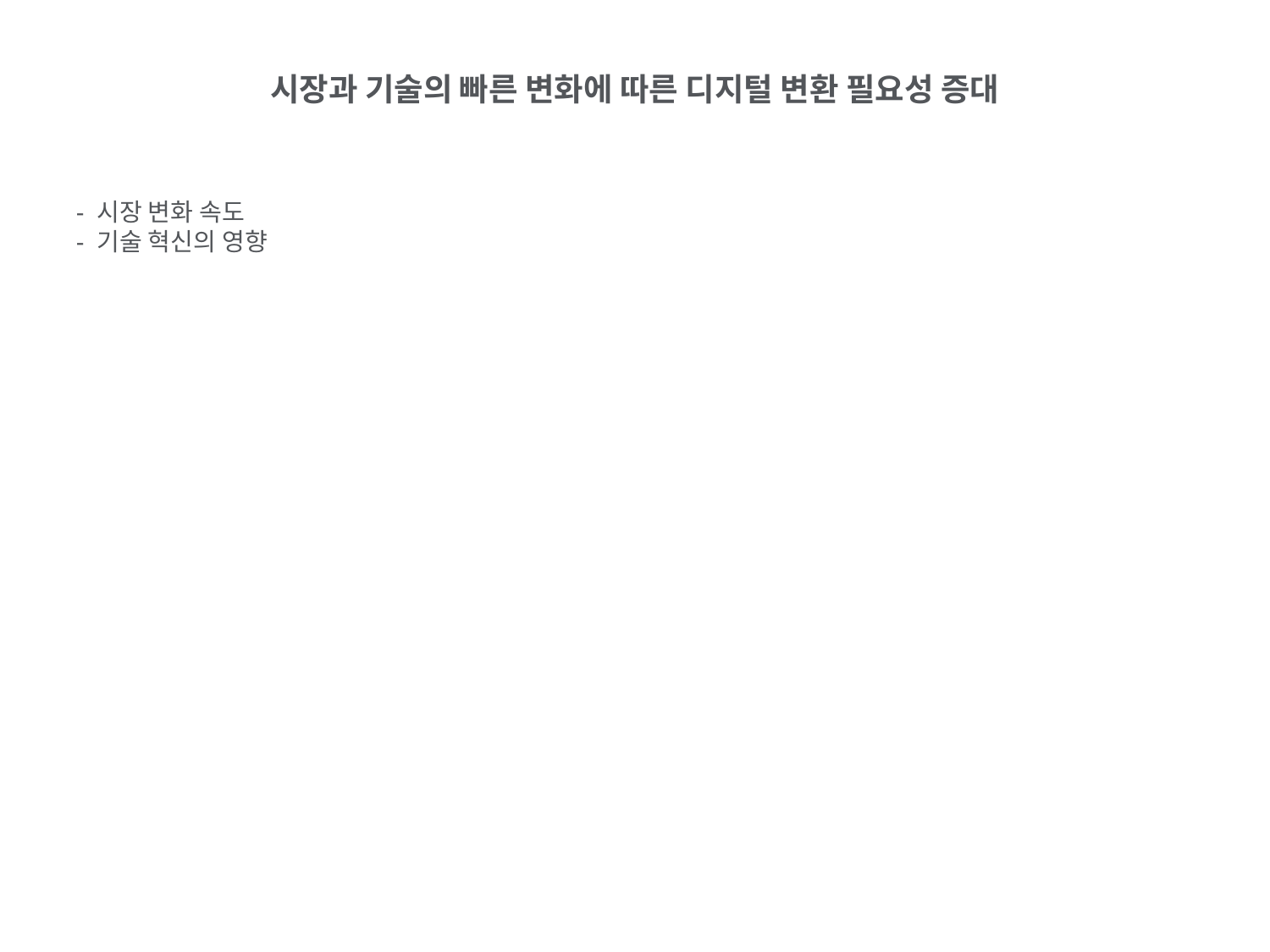

시장과 기술의 빠른 변화에 따른 디지털 변환 필요성 증대
- 시장 변화 속도
- 기술 혁신의 영향